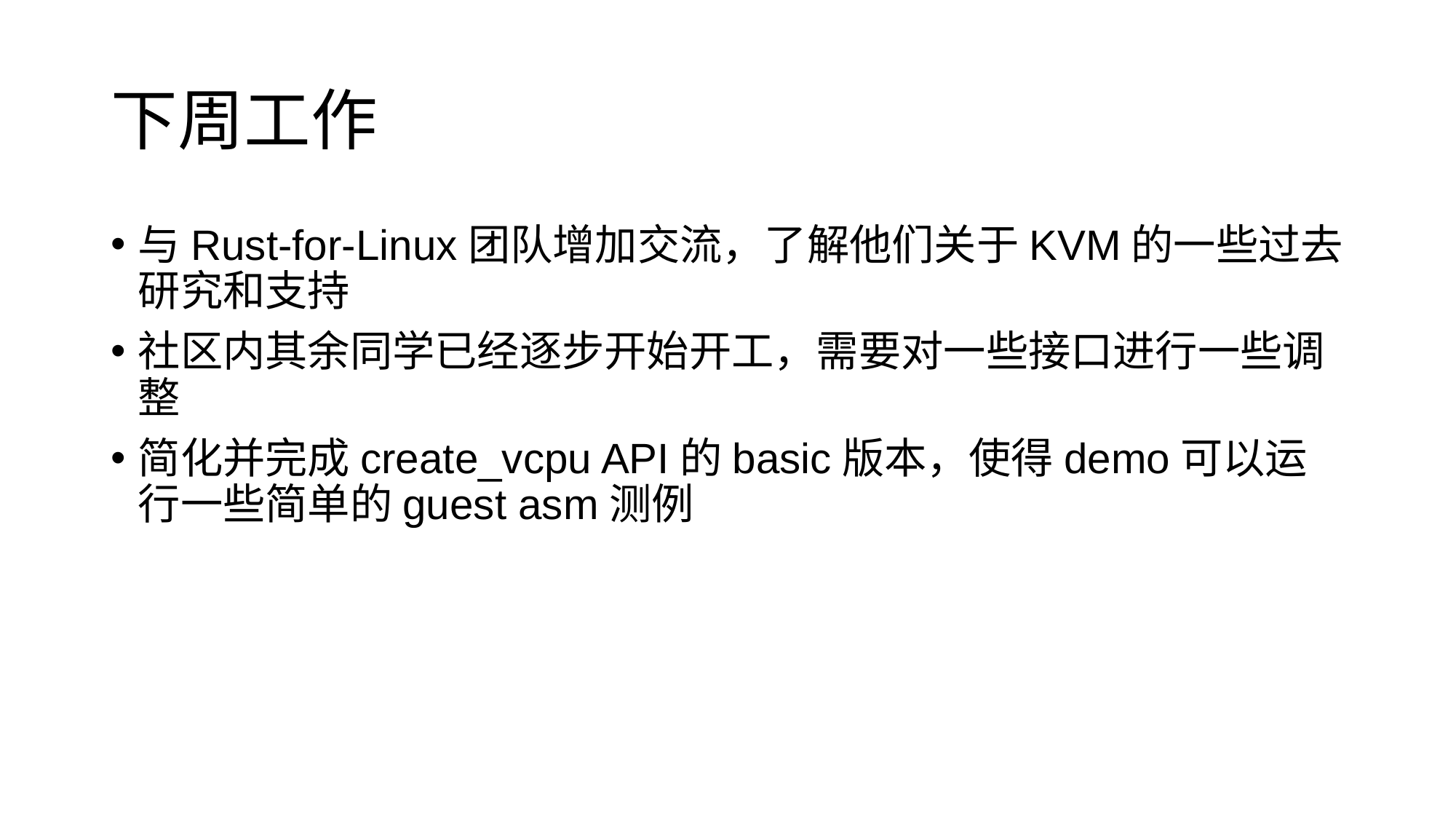

# 下周工作
与Rust-for-Linux团队增加交流，了解他们关于KVM的一些过去研究和支持
社区内其余同学已经逐步开始开工，需要对一些接口进行一些调整
简化并完成create_vcpu API的basic版本，使得demo可以运行一些简单的guest asm测例